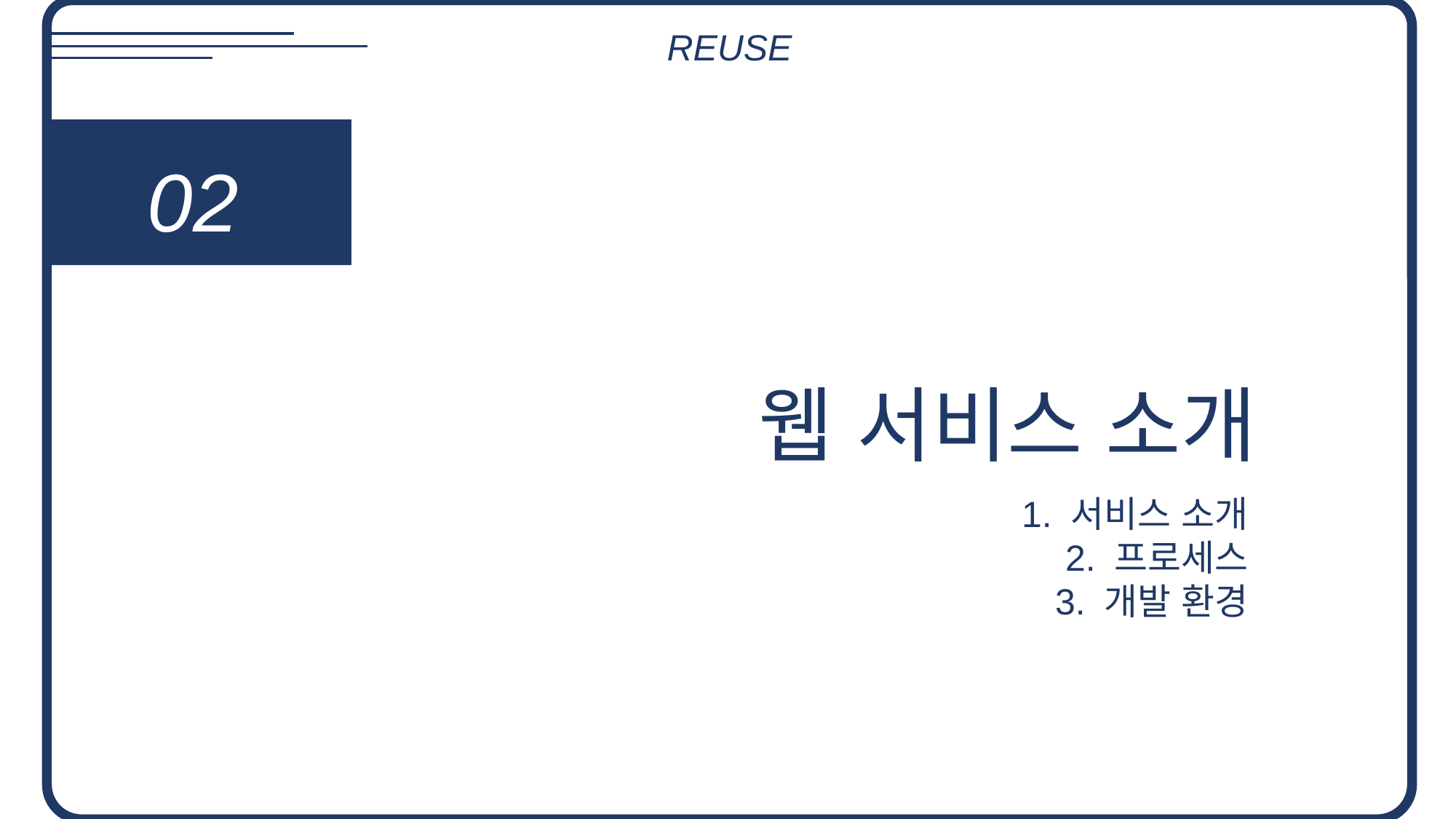

REUSE

02
웹 서비스 소개
1. 서비스 소개
2. 프로세스
3. 개발 환경